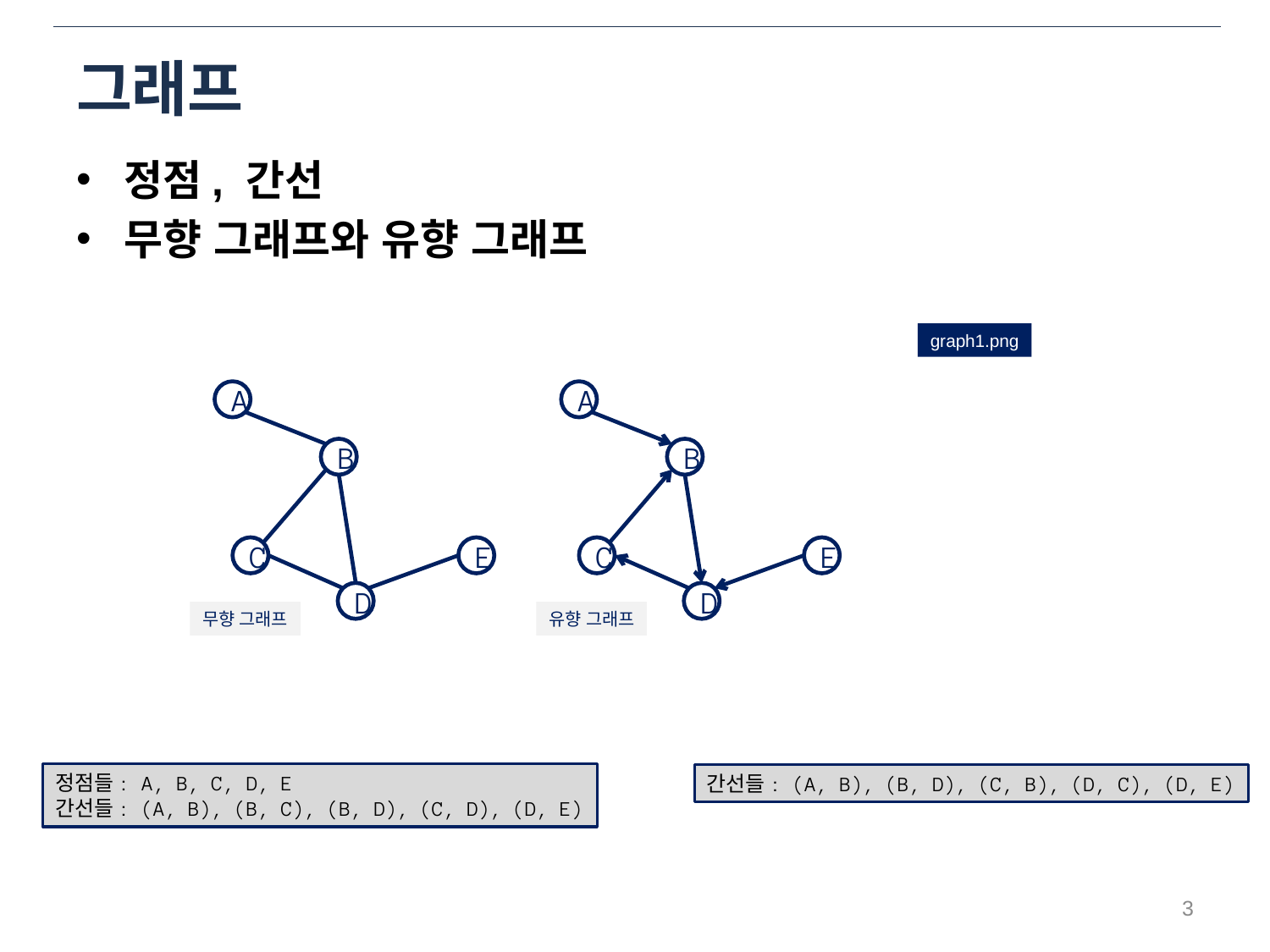

# 그래프
정점, 간선
무향 그래프와 유향 그래프
graph1.png
A
A
B
B
C
E
C
E
D
D
유향 그래프
무향 그래프
정점들: A, B, C, D, E
간선들: (A, B), (B, C), (B, D), (C, D), (D, E)
간선들: (A, B), (B, D), (C, B), (D, C), (D, E)
3